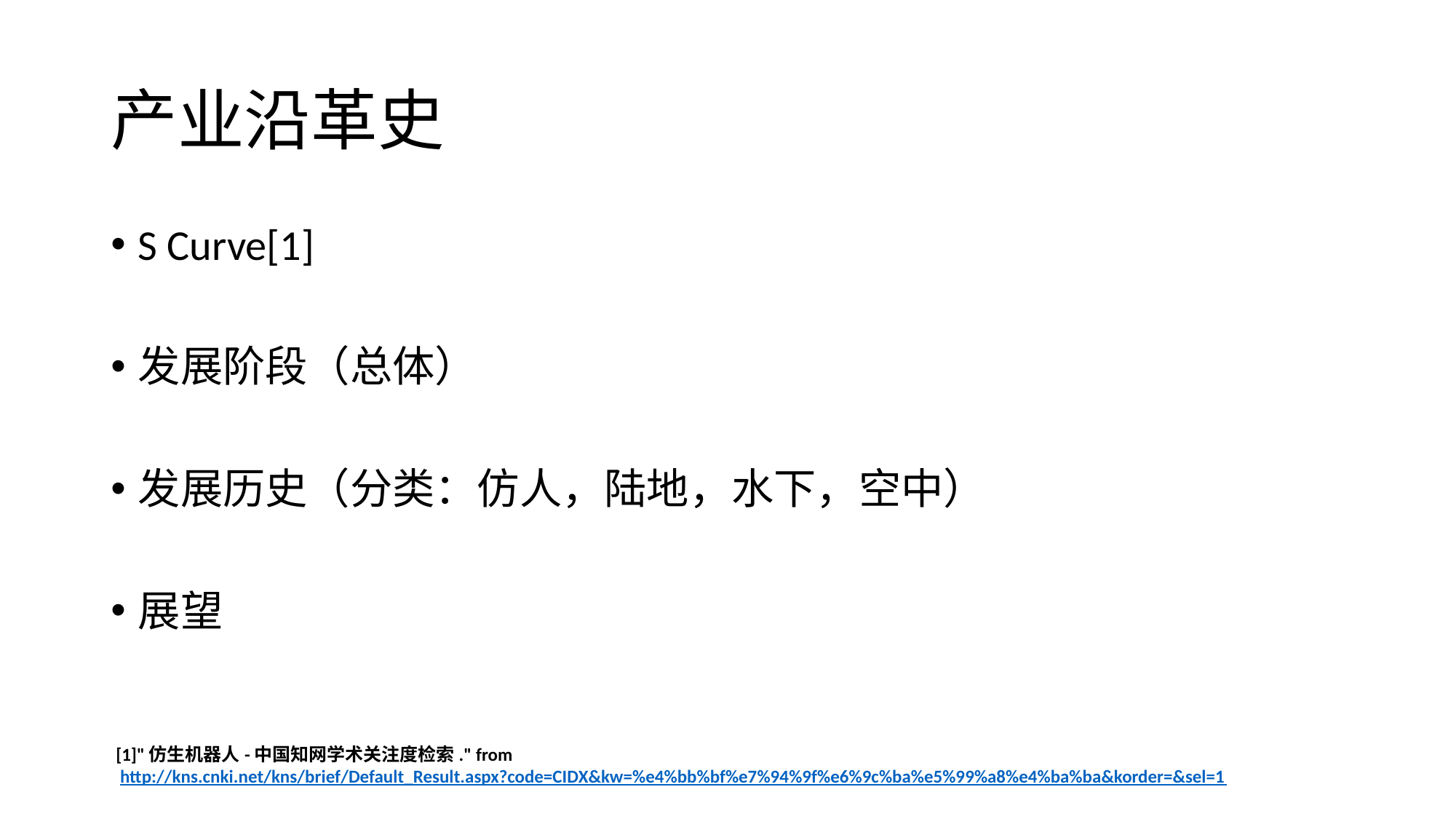

# 产业沿革史
S Curve[1]

发展阶段（总体）

发展历史（分类：仿人，陆地，水下，空中）

展望
[1]"仿生机器人-中国知网学术关注度检索." from
 http://kns.cnki.net/kns/brief/Default_Result.aspx?code=CIDX&kw=%e4%bb%bf%e7%94%9f%e6%9c%ba%e5%99%a8%e4%ba%ba&korder=&sel=1